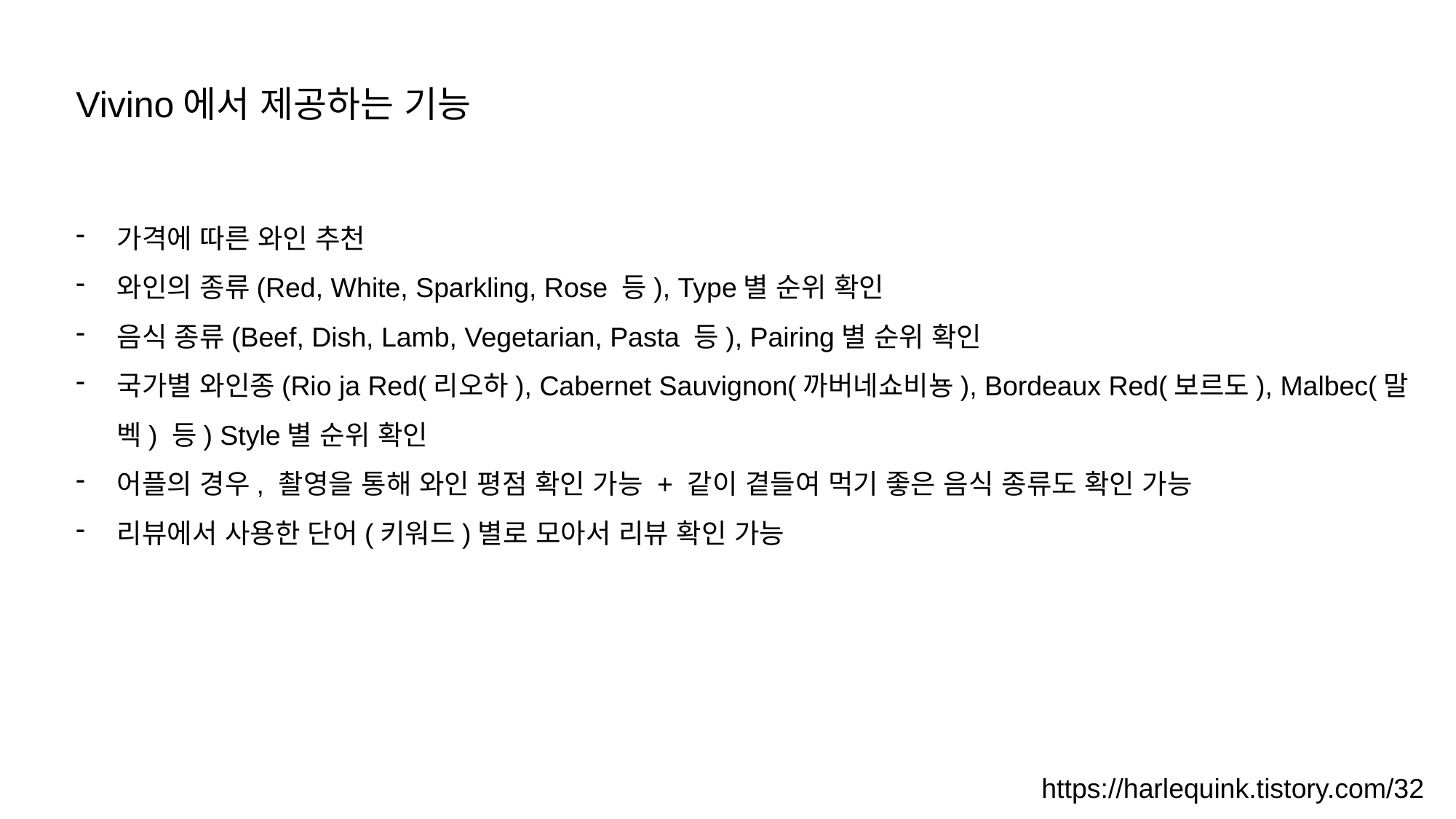

Vivino에서 제공하는 기능
가격에 따른 와인 추천
와인의 종류(Red, White, Sparkling, Rose 등), Type별 순위 확인
음식 종류(Beef, Dish, Lamb, Vegetarian, Pasta 등), Pairing별 순위 확인
국가별 와인종(Rio ja Red(리오하), Cabernet Sauvignon(까버네쇼비뇽), Bordeaux Red(보르도), Malbec(말벡) 등) Style별 순위 확인
어플의 경우, 촬영을 통해 와인 평점 확인 가능 + 같이 곁들여 먹기 좋은 음식 종류도 확인 가능
리뷰에서 사용한 단어(키워드)별로 모아서 리뷰 확인 가능

https://harlequink.tistory.com/32